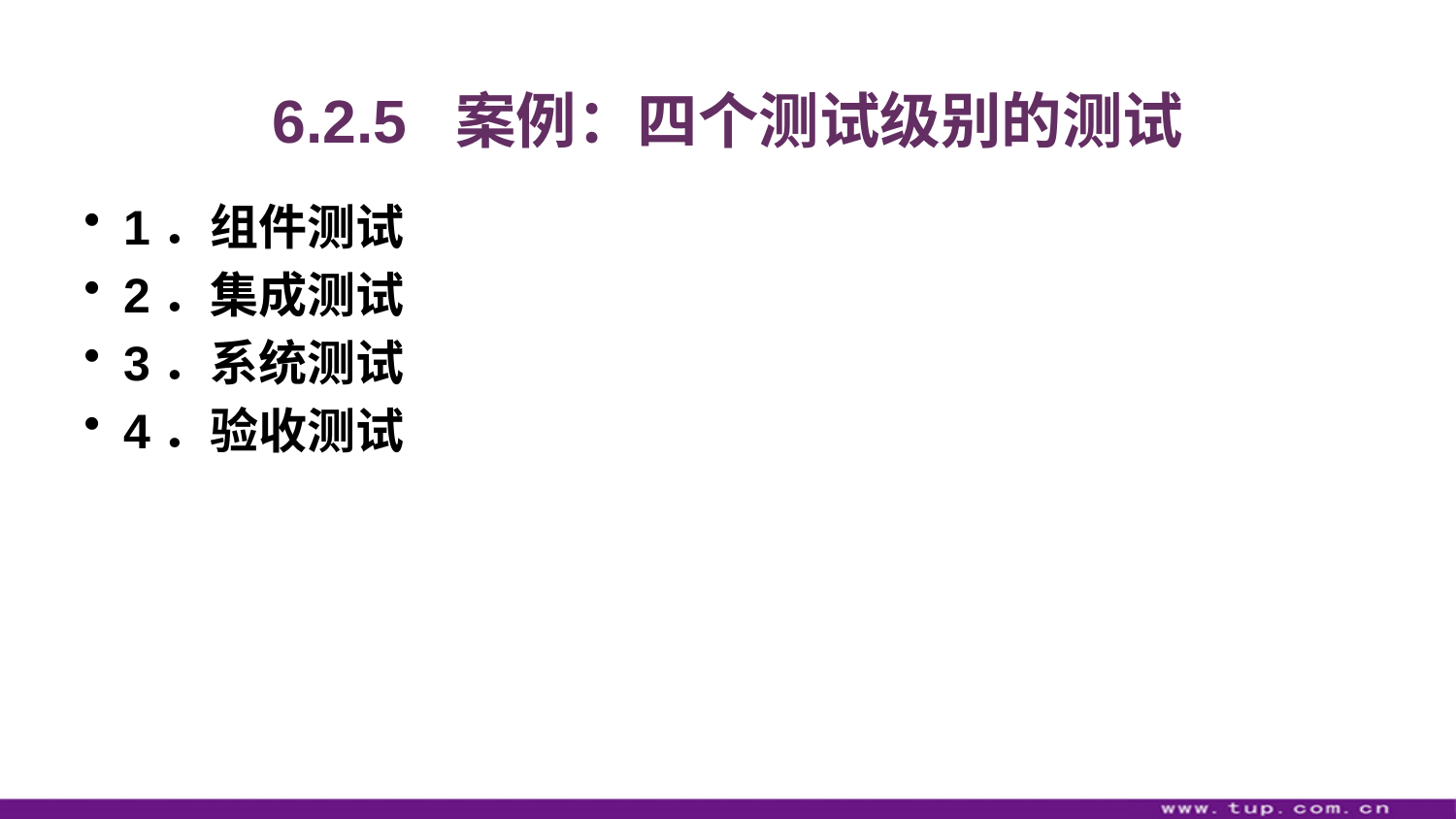

# 6.2.5  案例：四个测试级别的测试
1．组件测试
2．集成测试
3．系统测试
4．验收测试